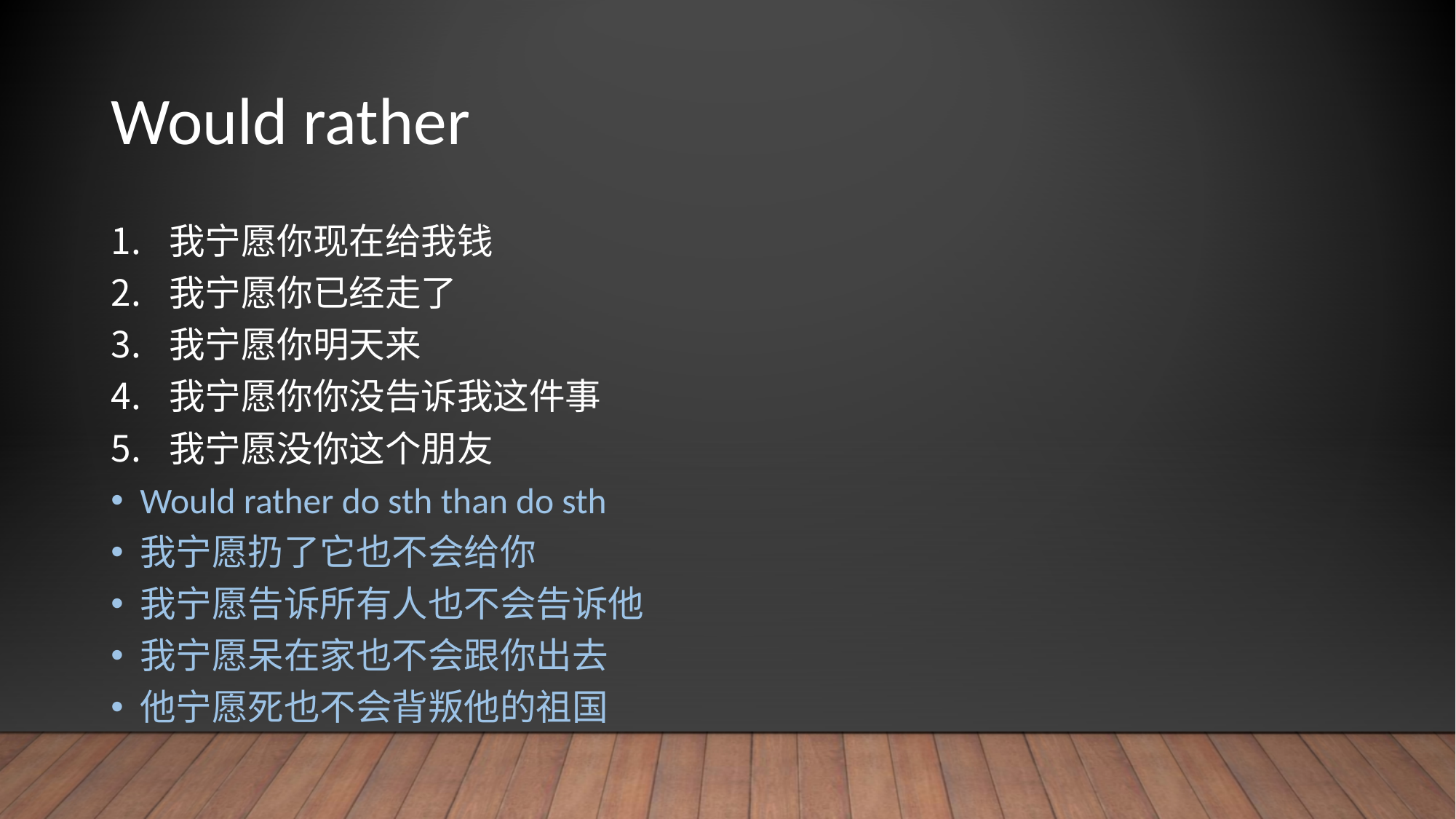

# Would rather
我宁愿你现在给我钱
我宁愿你已经走了
我宁愿你明天来
我宁愿你你没告诉我这件事
我宁愿没你这个朋友
Would rather do sth than do sth
我宁愿扔了它也不会给你
我宁愿告诉所有人也不会告诉他
我宁愿呆在家也不会跟你出去
他宁愿死也不会背叛他的祖国